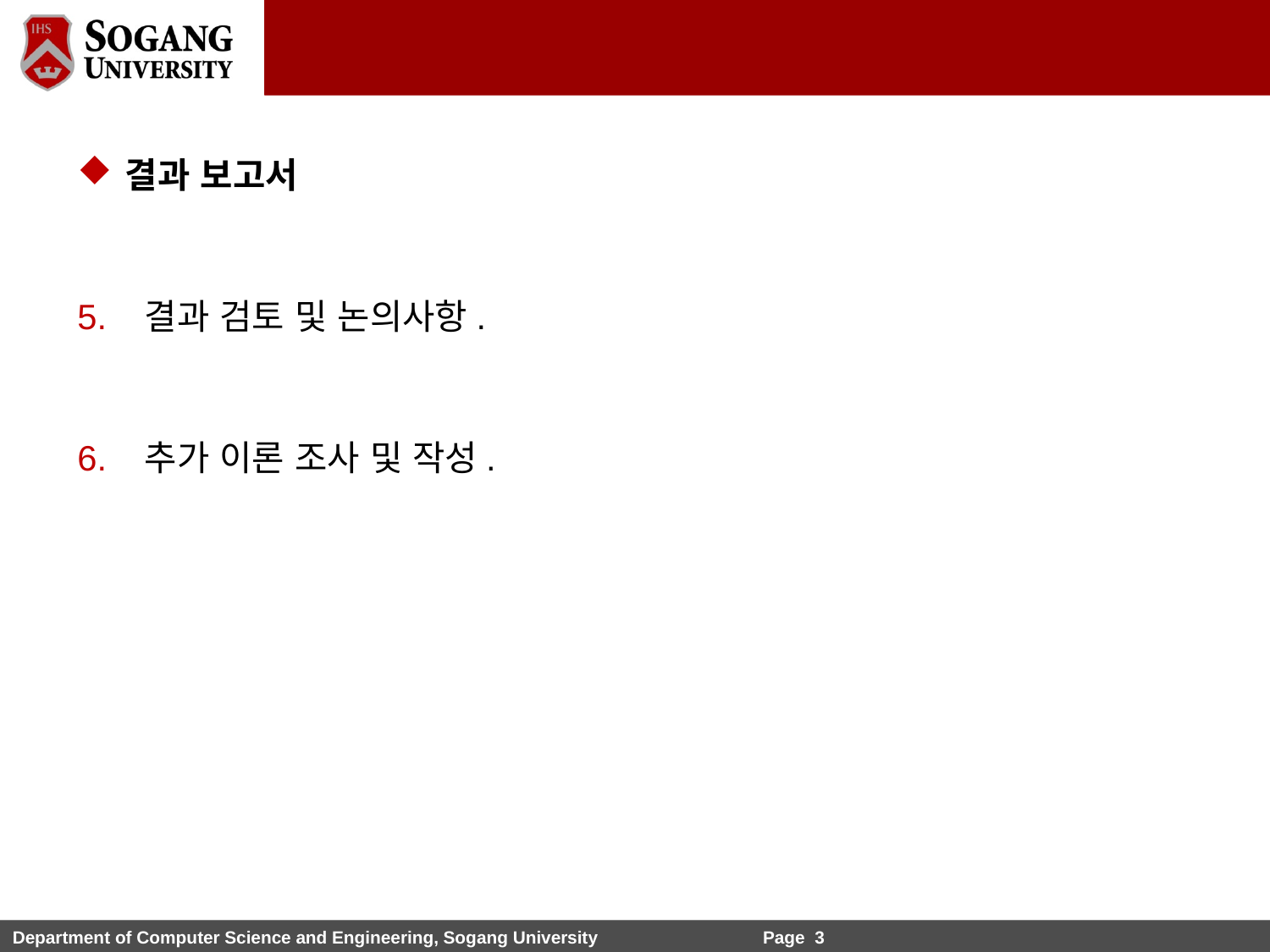

결과 보고서

5.   결과 검토 및 논의사항.

6.   추가 이론 조사 및 작성.